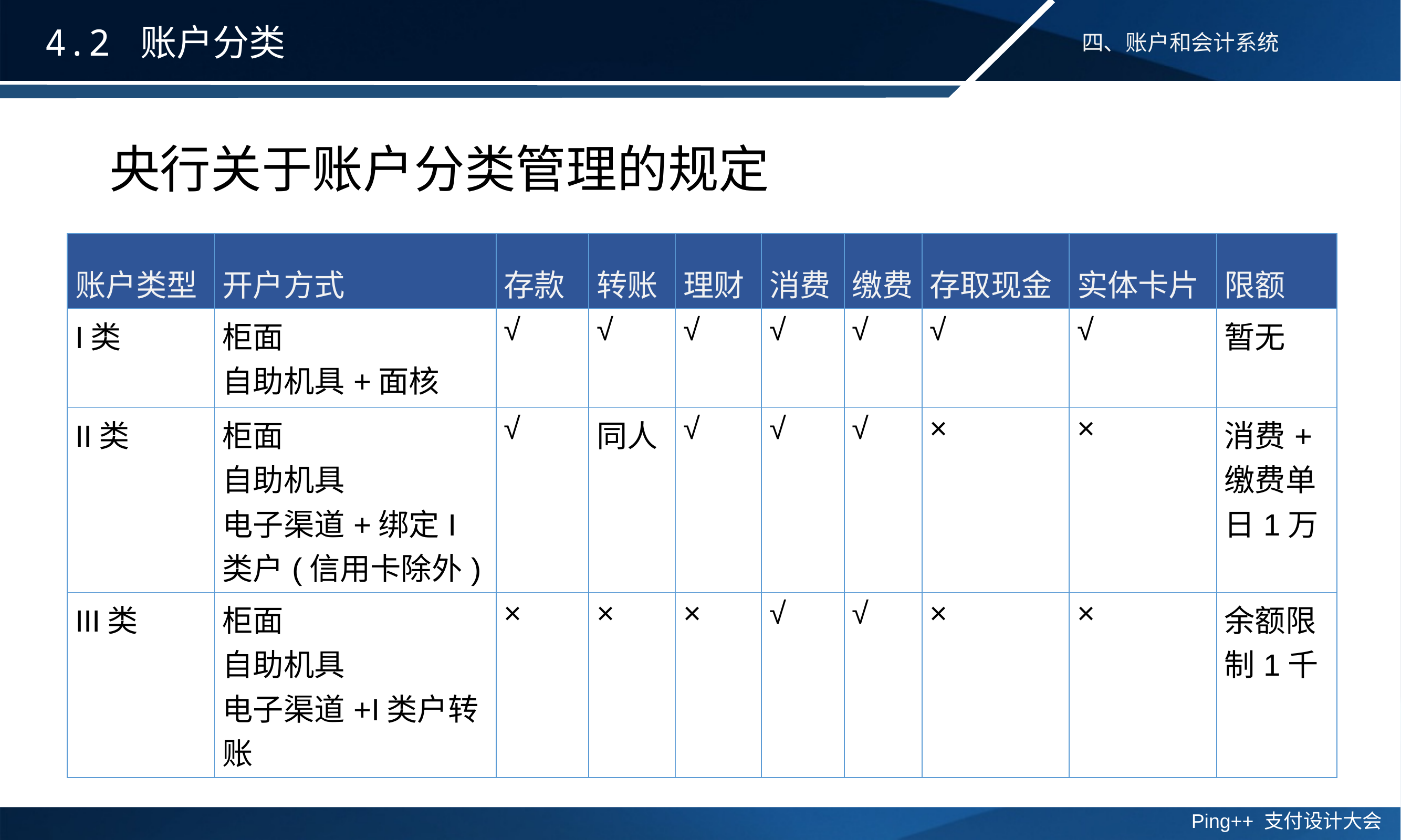

# 4.2 账户分类
央行关于账户分类管理的规定
| 账户类型 | 开户方式 | 存款 | 转账 | 理财 | 消费 | 缴费 | 存取现金 | 实体卡片 | 限额 |
| --- | --- | --- | --- | --- | --- | --- | --- | --- | --- |
| I类 | 柜面 自助机具+面核 | √ | √ | √ | √ | √ | √ | √ | 暂无 |
| II类 | 柜面 自助机具 电子渠道+绑定I类户(信用卡除外) | √ | 同人 | √ | √ | √ | × | × | 消费+ 缴费单日1万 |
| III类 | 柜面 自助机具 电子渠道+I类户转账 | × | × | × | √ | √ | × | × | 余额限制1千 |
Ping++ 支付设计大会